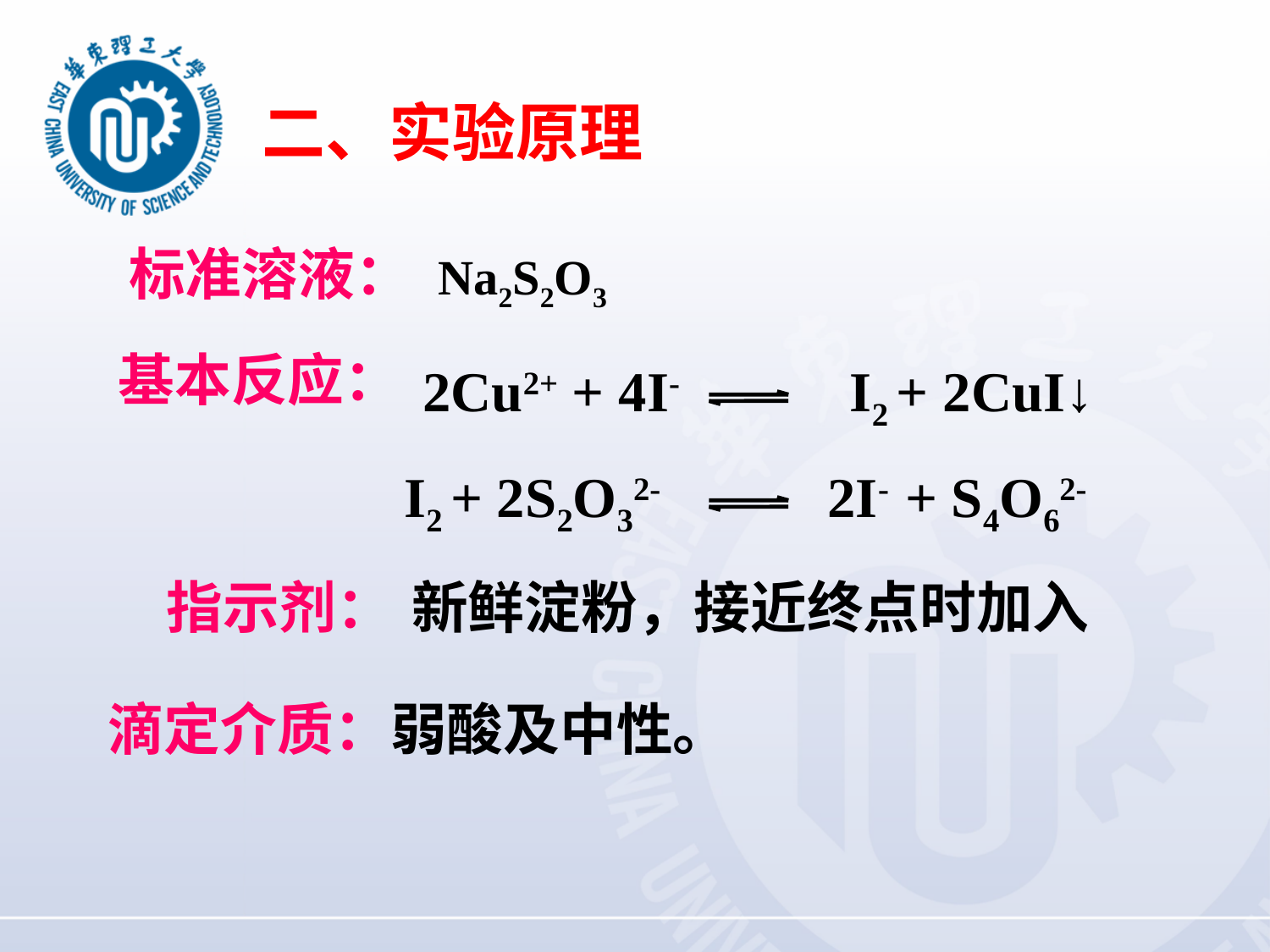

二、实验原理
标准溶液： Na2S2O3
基本反应：
2Cu2+ + 4I-            I2 + 2CuI↓

I2 + 2S2O32-	   2I-  + S4O62-

  指示剂：
新鲜淀粉，接近终点时加入
滴定介质：弱酸及中性。